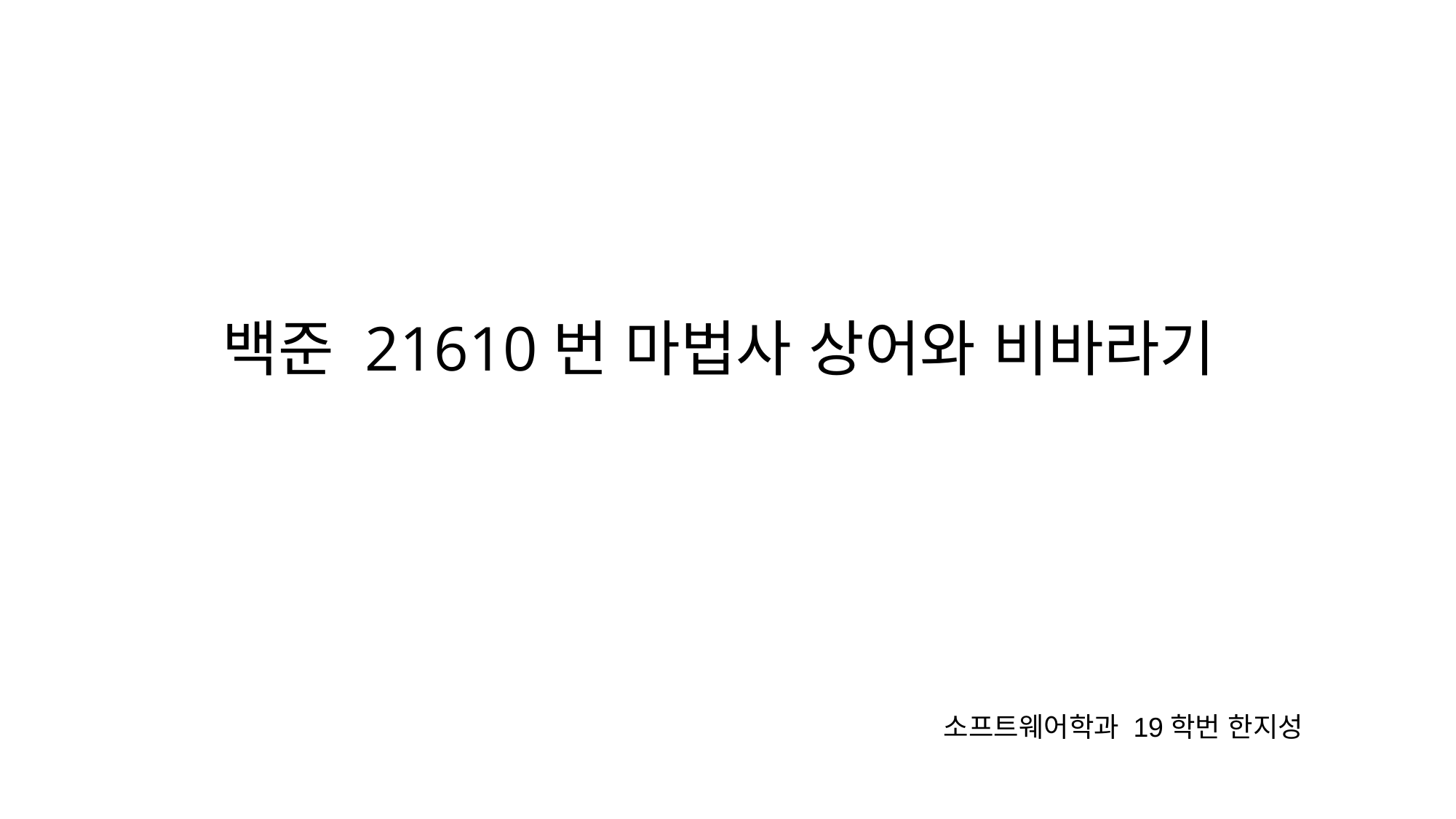

# 백준 21610번 마법사 상어와 비바라기
소프트웨어학과 19학번 한지성